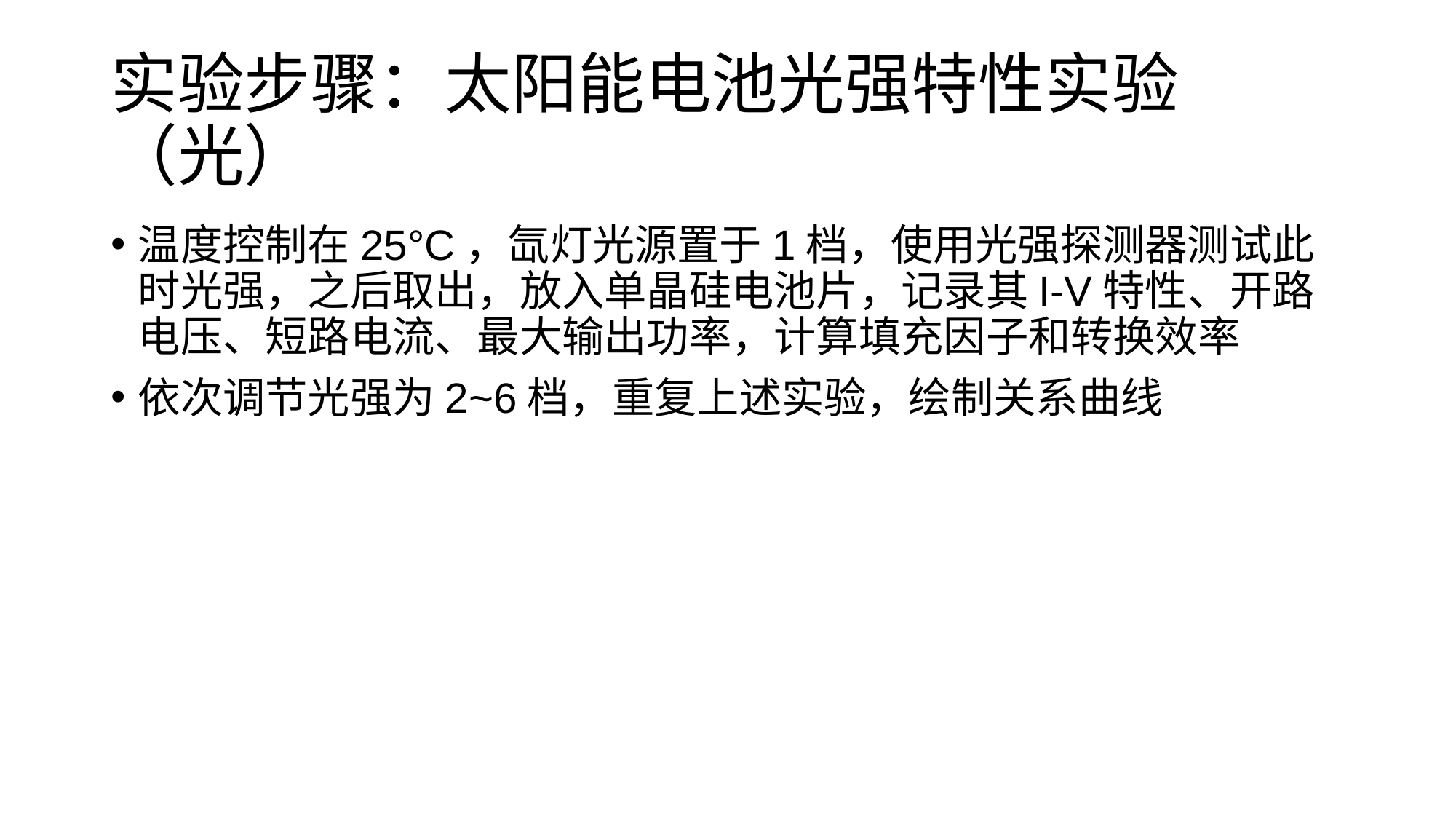

# 实验步骤：太阳能电池光强特性实验（光）
温度控制在25°C，氙灯光源置于1档，使用光强探测器测试此时光强，之后取出，放入单晶硅电池片，记录其I-V特性、开路电压、短路电流、最大输出功率，计算填充因子和转换效率
依次调节光强为2~6档，重复上述实验，绘制关系曲线